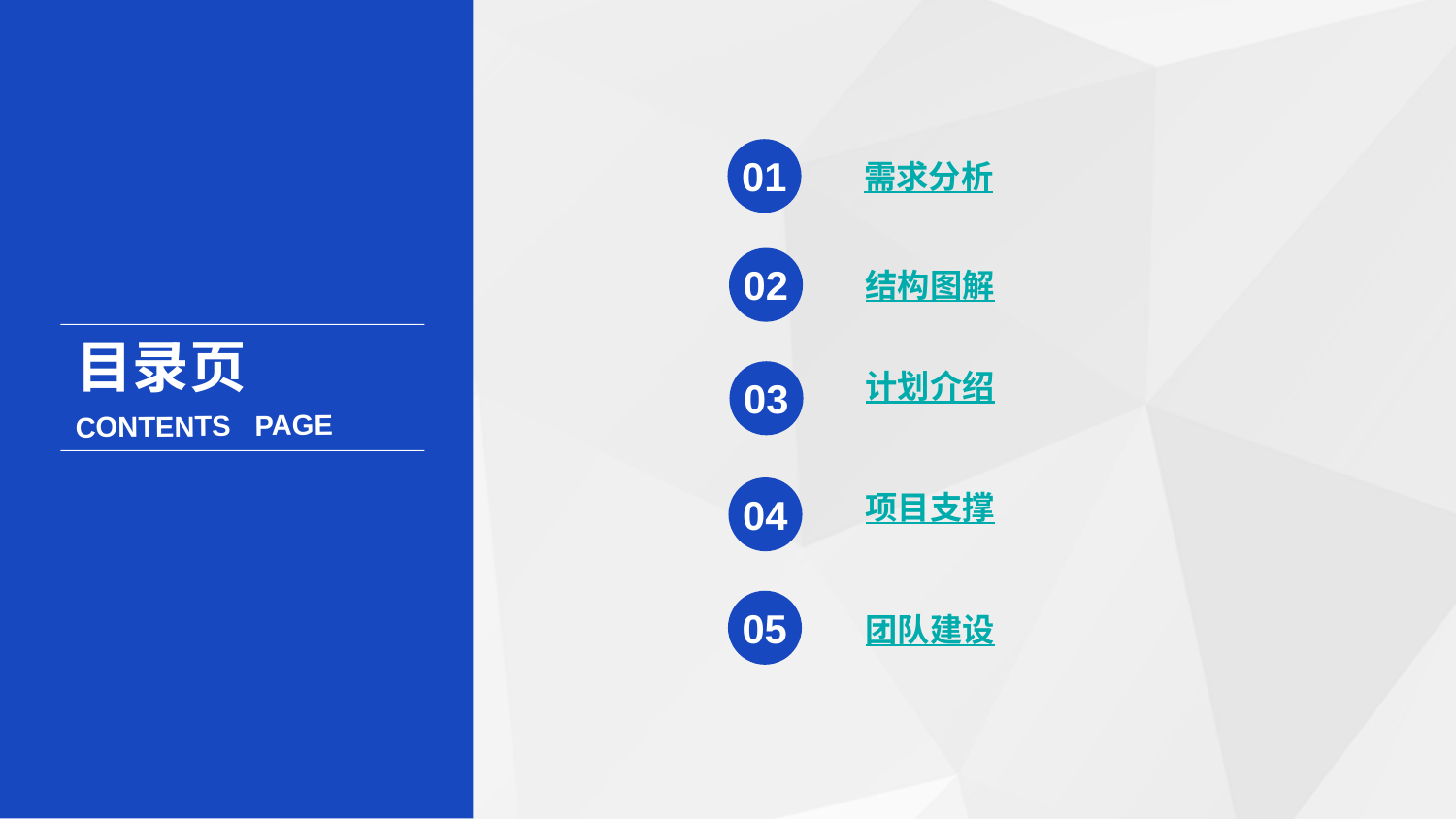

01
需求分析

02
结构图解
目录页

计划介绍

03
CONTENTS   PAGE

04
项目支撑

05
团队建设